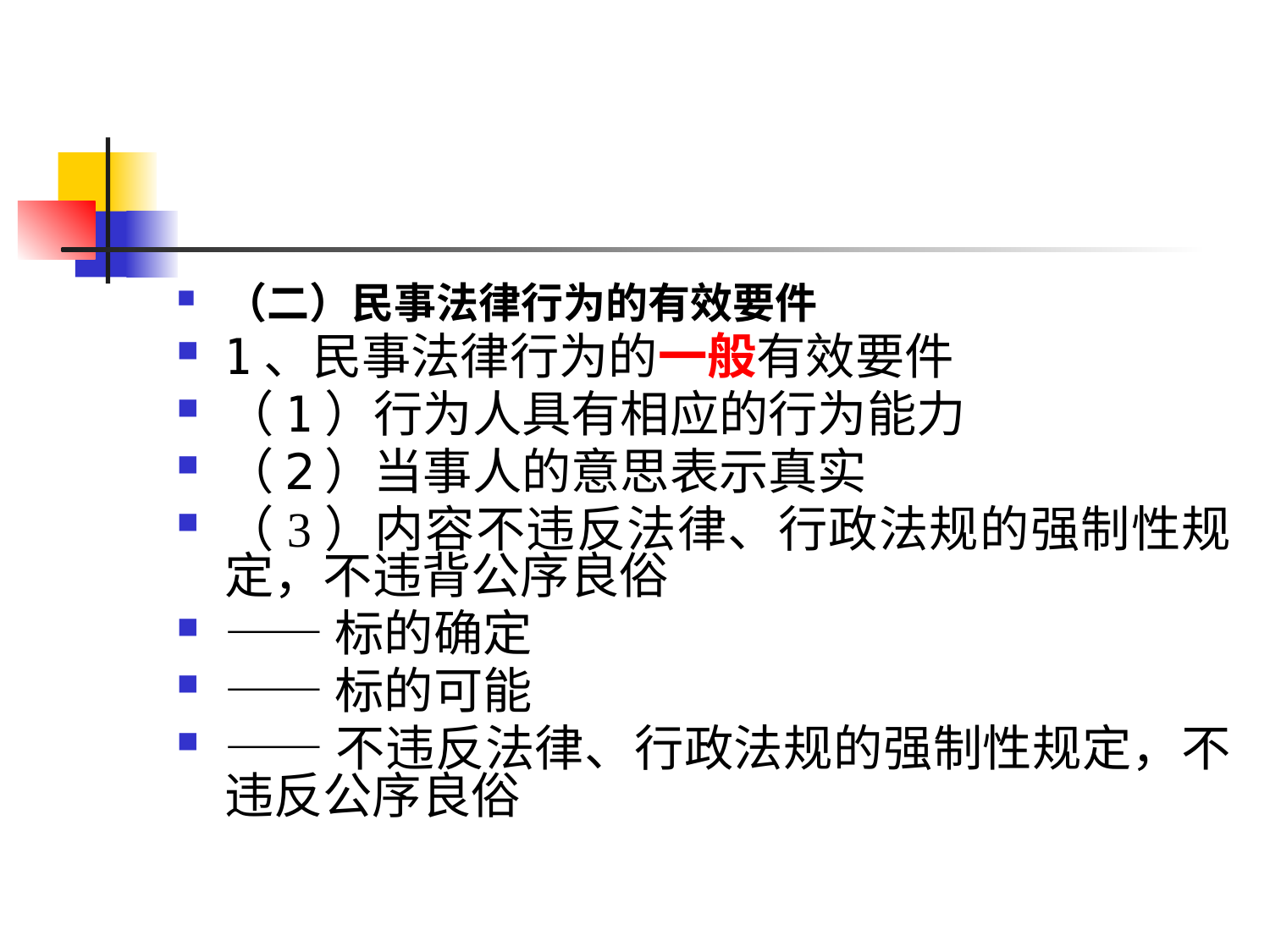

#
（二）民事法律行为的有效要件
1、民事法律行为的一般有效要件
（1）行为人具有相应的行为能力
（2）当事人的意思表示真实
（3）内容不违反法律、行政法规的强制性规定，不违背公序良俗
——标的确定
——标的可能
——不违反法律、行政法规的强制性规定，不违反公序良俗